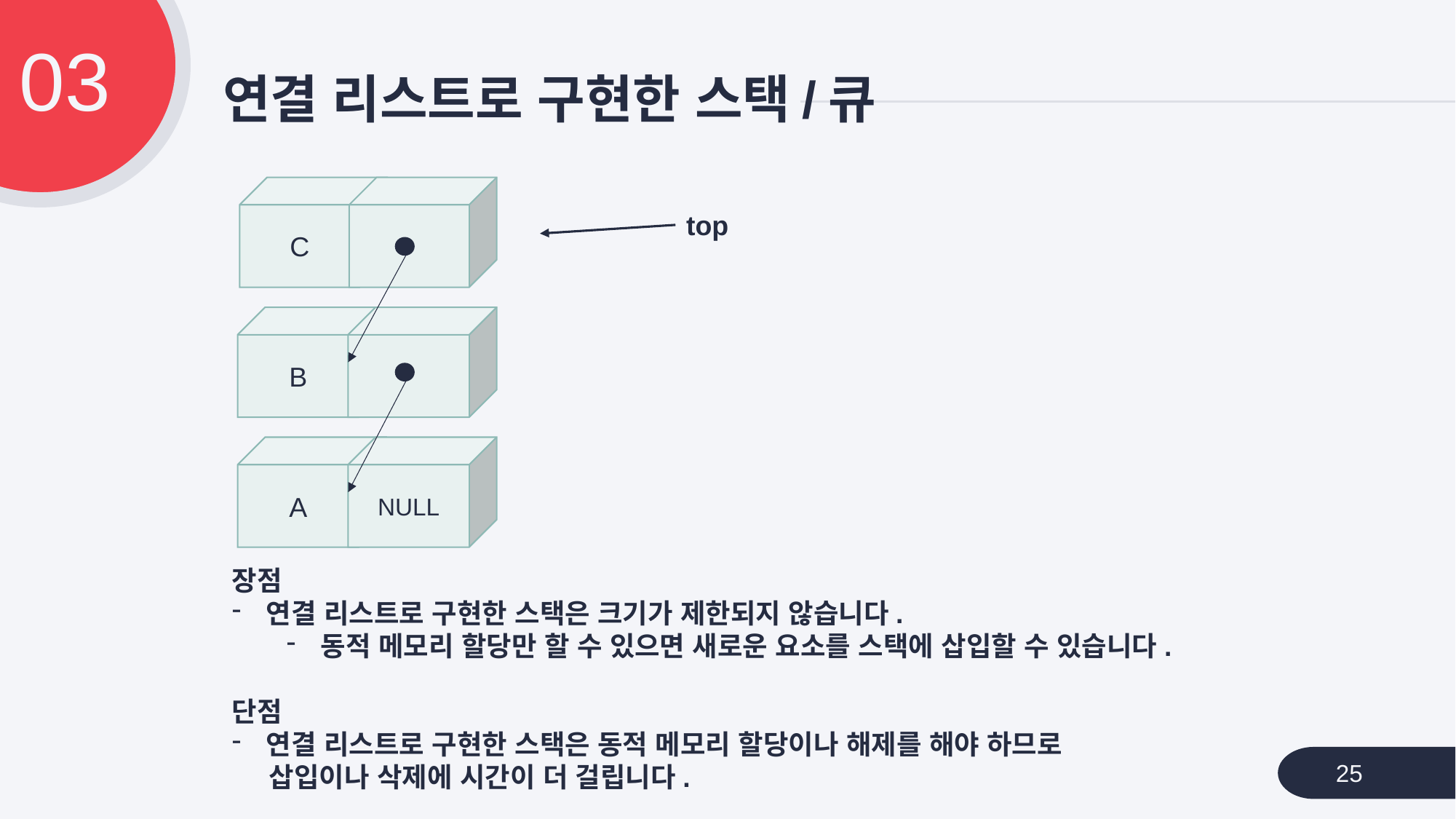

03
# 연결 리스트로 구현한 스택/큐
C

top

B

A
NULL
장점
연결 리스트로 구현한 스택은 크기가 제한되지 않습니다.
동적 메모리 할당만 할 수 있으면 새로운 요소를 스택에 삽입할 수 있습니다.

단점
연결 리스트로 구현한 스택은 동적 메모리 할당이나 해제를 해야 하므로
    삽입이나 삭제에 시간이 더 걸립니다.
25